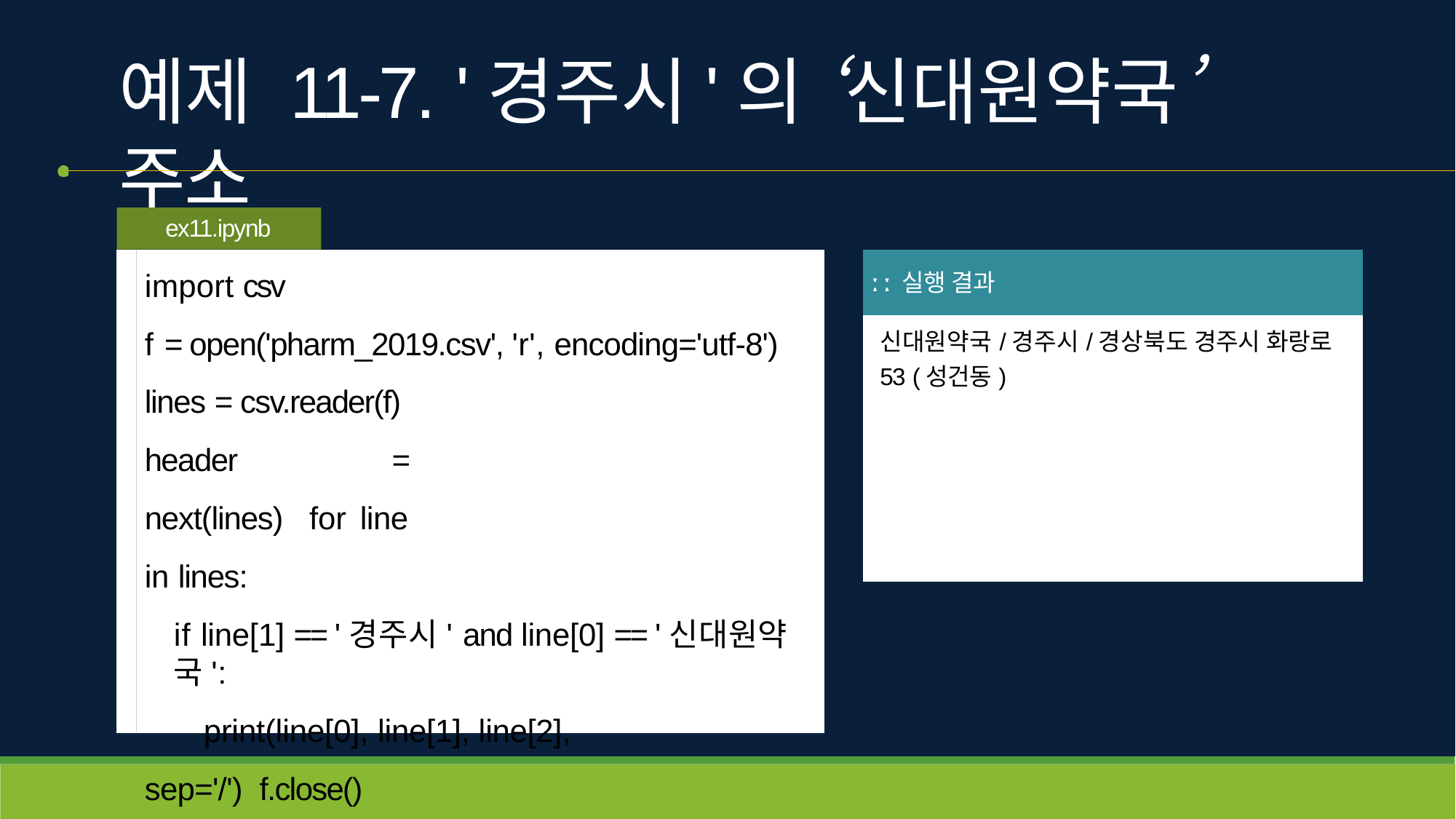

# 예제 11-7. '경주시'의 ‘신대원약국’ 주소

ex11.ipynb

import csv
f = open('pharm_2019.csv', 'r', encoding='utf-8')
lines = csv.reader(f)  header = next(lines)  for line in lines:
if line[1] == '경주시' and line[0] == '신대원약국':
print(line[0], line[1], line[2], sep='/')  f.close()

| ː ː 실행 결과 |
| --- |
| 신대원약국/경주시/경상북도 경주시 화랑로 53 (성건동) |